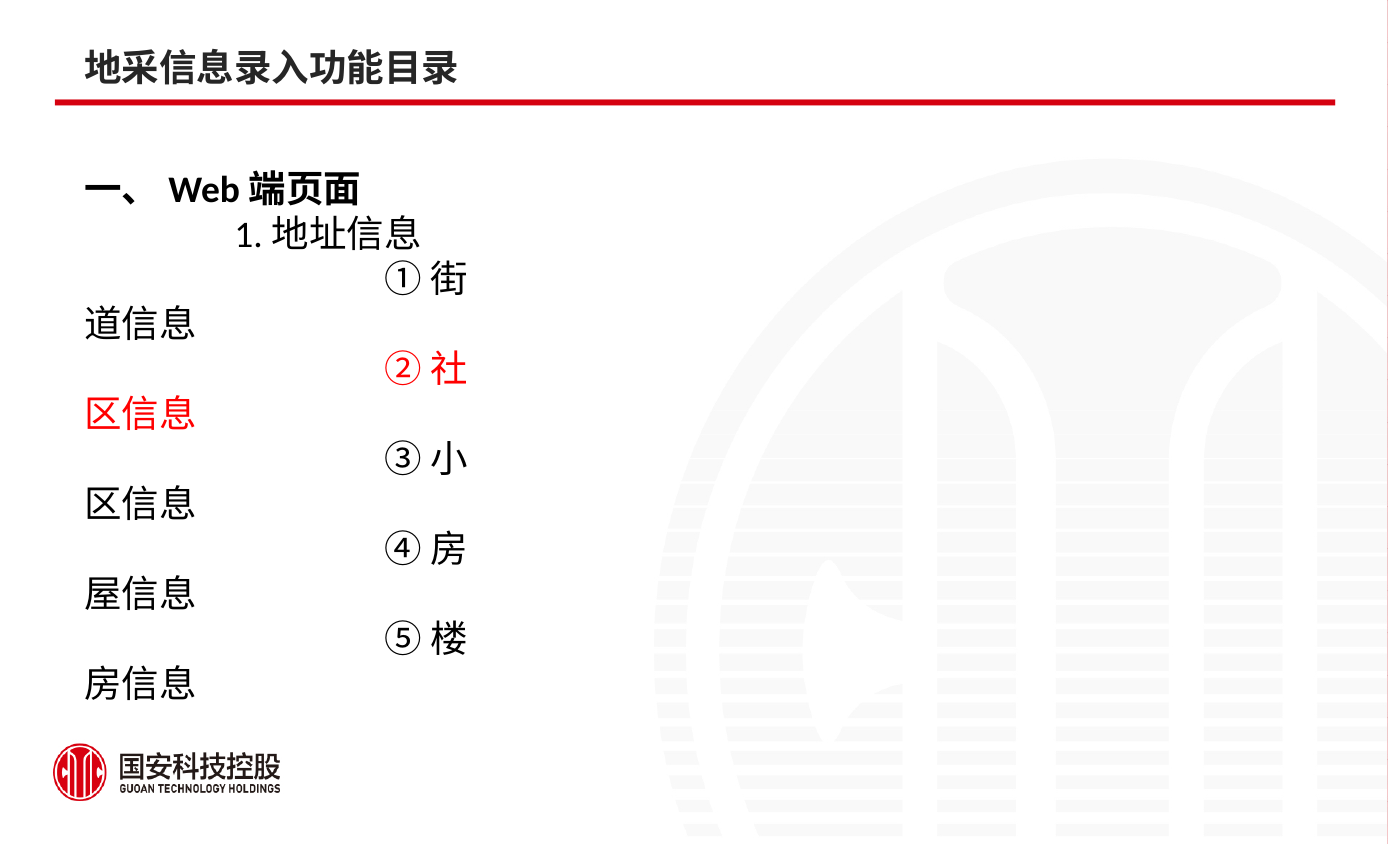

# 地采信息录入功能目录
一、Web端页面
	1.地址信息
		①街道信息
		②社区信息
		③小区信息
		④房屋信息
		⑤楼房信息